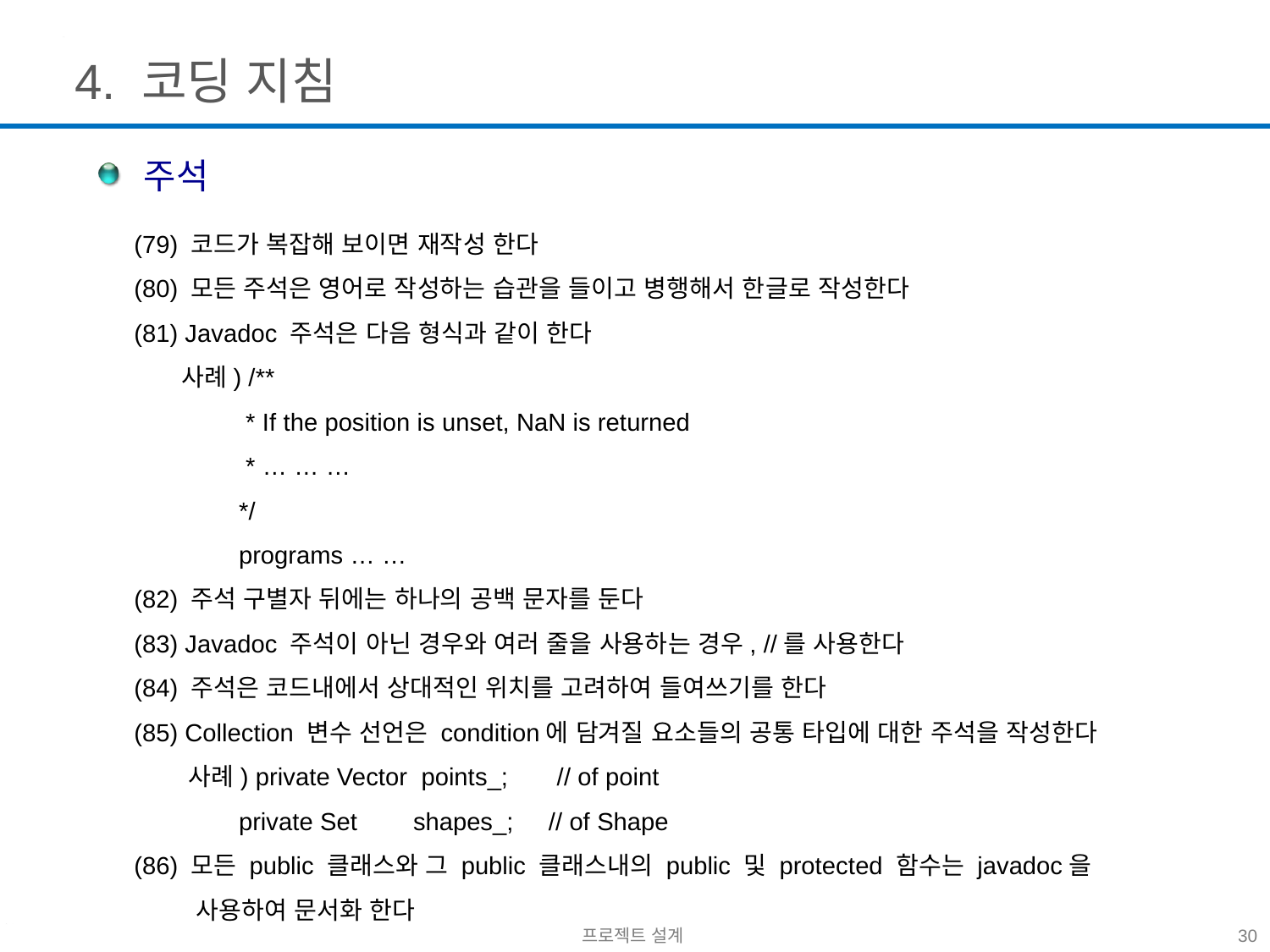

4. 코딩 지침
 주석
(79) 코드가 복잡해 보이면 재작성 한다
(80) 모든 주석은 영어로 작성하는 습관을 들이고 병행해서 한글로 작성한다
(81) Javadoc 주석은 다음 형식과 같이 한다
      사례) /**
                * If the position is unset, NaN is returned
                * … … …
               */
               programs … …
(82) 주석 구별자 뒤에는 하나의 공백 문자를 둔다
(83) Javadoc 주석이 아닌 경우와 여러 줄을 사용하는 경우, //를 사용한다
(84) 주석은 코드내에서 상대적인 위치를 고려하여 들여쓰기를 한다
(85) Collection 변수 선언은 condition에 담겨질 요소들의 공통 타입에 대한 주석을 작성한다
       사례) private Vector  points_;       // of point
               private Set        shapes_;     // of Shape
(86) 모든 public 클래스와 그 public 클래스내의 public 및 protected 함수는 javadoc을
        사용하여 문서화 한다